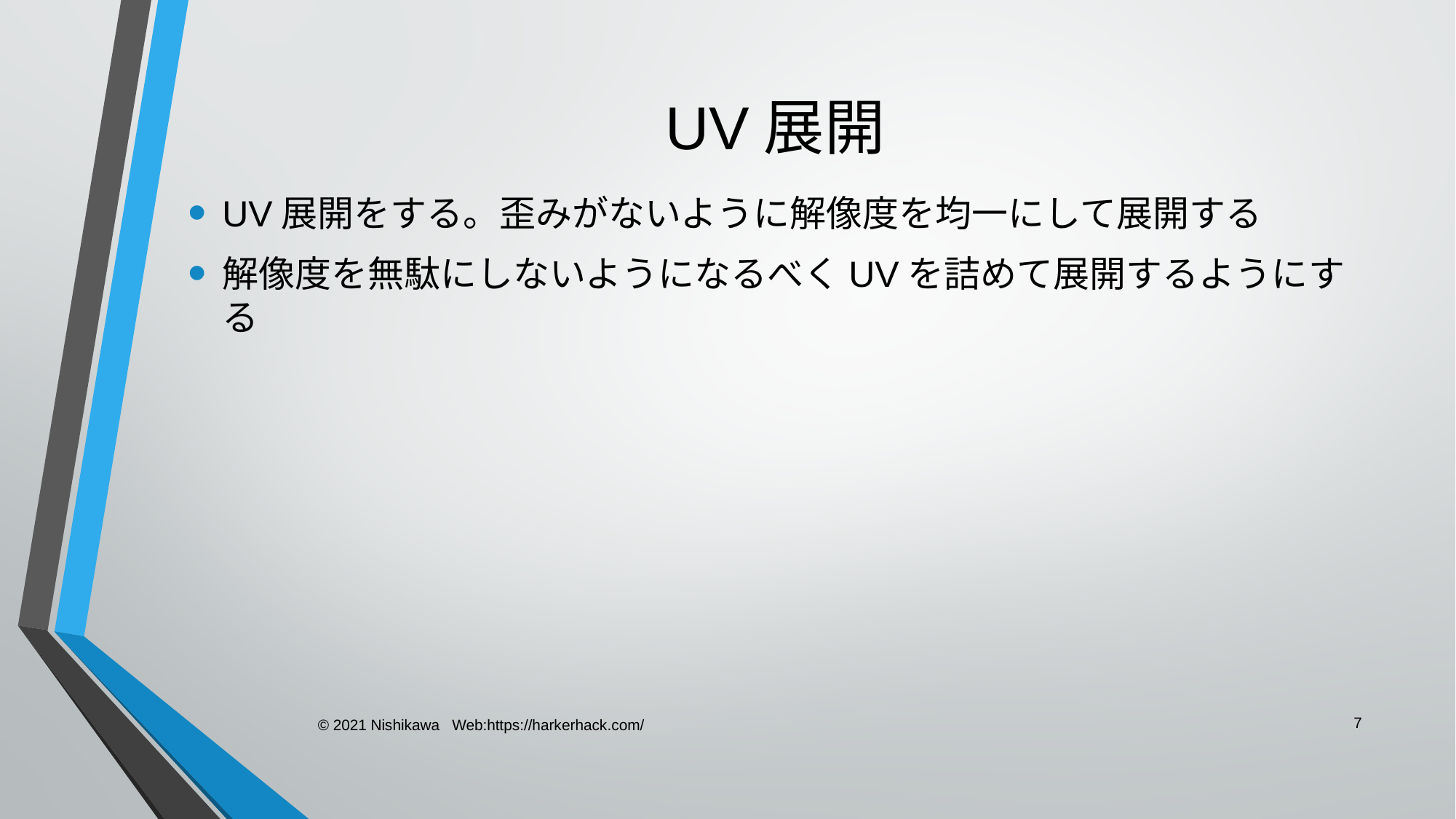

# UV展開
UV展開をする。歪みがないように解像度を均一にして展開する
解像度を無駄にしないようになるべくUVを詰めて展開するようにする
7
© 2021 Nishikawa   Web:https://harkerhack.com/